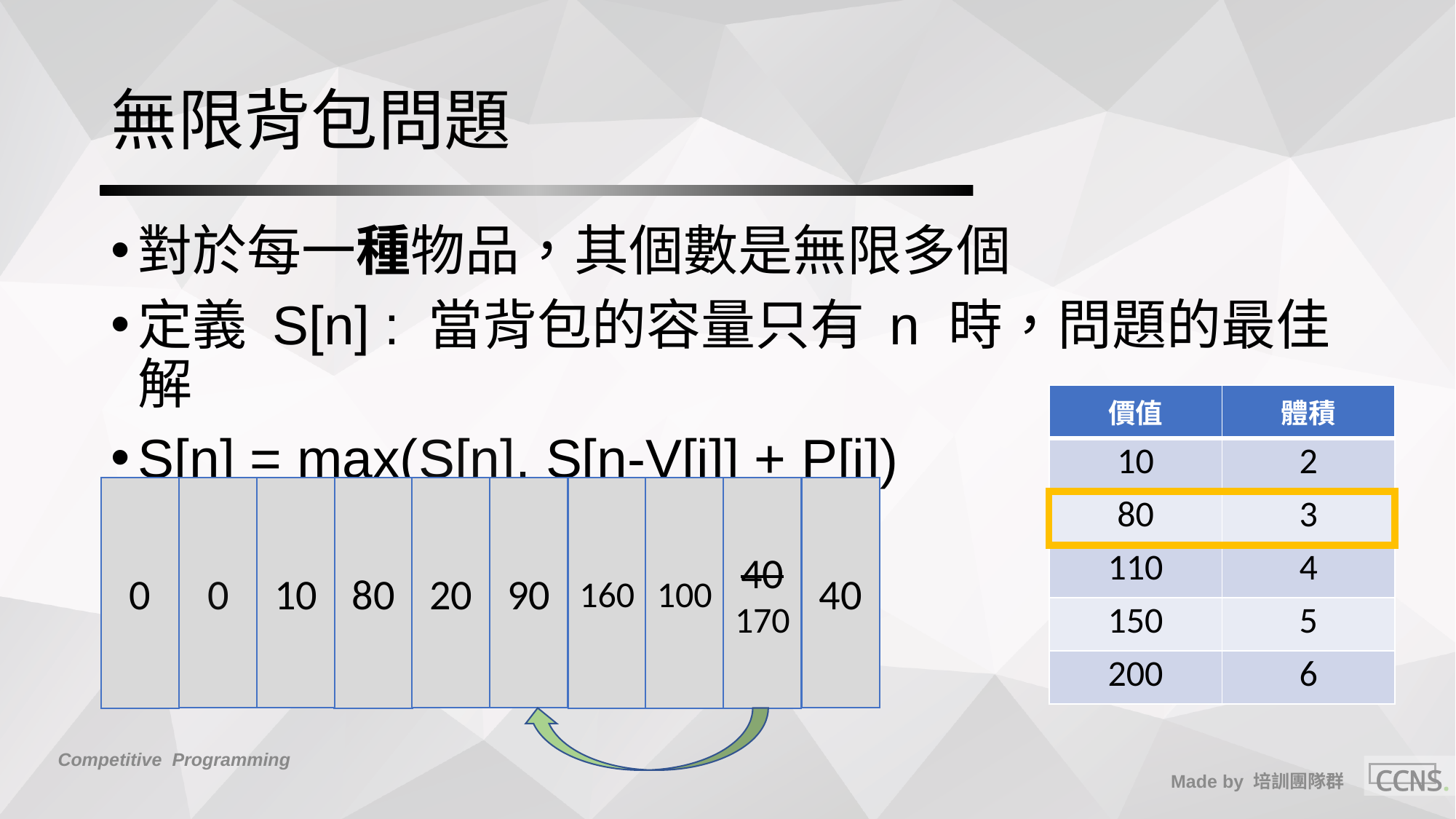

# 無限背包問題
對於每一種物品，其個數是無限多個
定義 S[n] : 當背包的容量只有 n 時，問題的最佳解
S[n] = max(S[n], S[n-V[i]] + P[i])
| 價值 | 體積 |
| --- | --- |
| 10 | 2 |
| 80 | 3 |
| 110 | 4 |
| 150 | 5 |
| 200 | 6 |
0
10
20
40
90
0
80
160
100
40
170